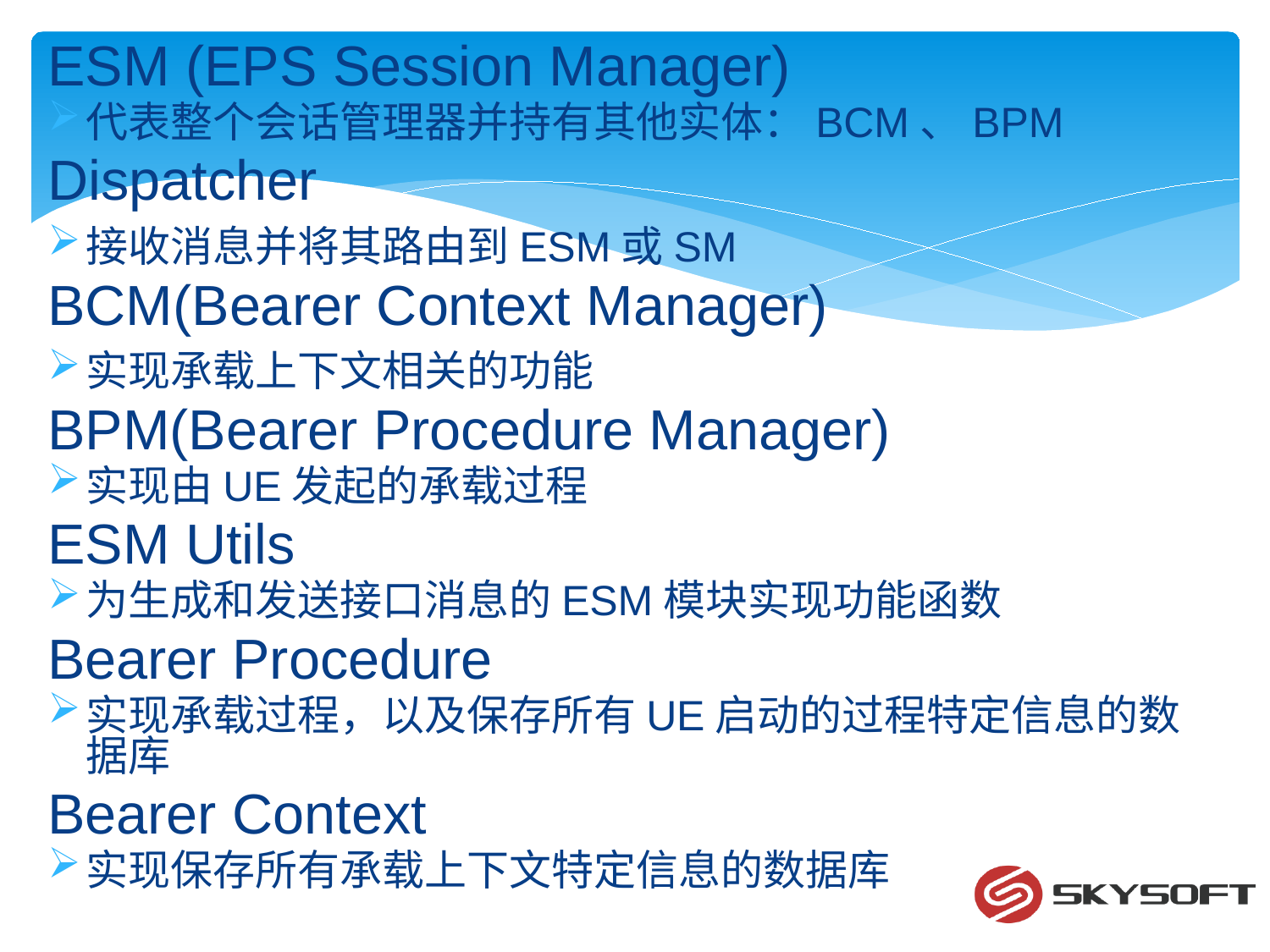

ESM (EPS Session Manager)
代表整个会话管理器并持有其他实体：BCM、BPM
Dispatcher
接收消息并将其路由到ESM或SM
BCM(Bearer Context Manager)
实现承载上下文相关的功能
BPM(Bearer Procedure Manager)
实现由UE发起的承载过程
ESM Utils
为生成和发送接口消息的ESM模块实现功能函数
Bearer Procedure
实现承载过程，以及保存所有UE启动的过程特定信息的数据库
Bearer Context
实现保存所有承载上下文特定信息的数据库